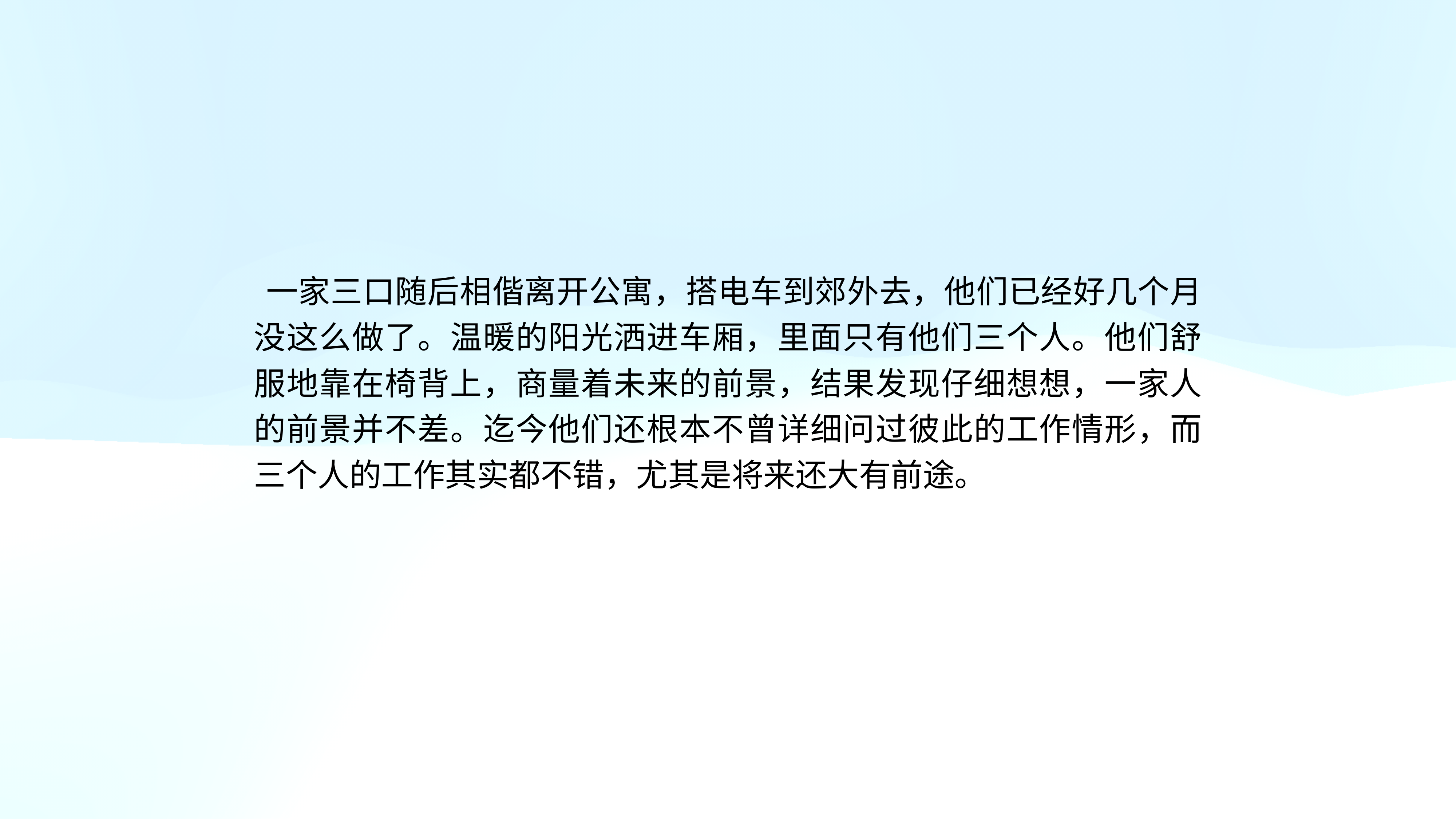

一家三口随后相偕离开公寓，搭电车到郊外去，他们已经好几个月没这么做了。温暖的阳光洒进车厢，里面只有他们三个人。他们舒服地靠在椅背上，商量着未来的前景，结果发现仔细想想，一家人的前景并不差。迄今他们还根本不曾详细问过彼此的工作情形，而三个人的工作其实都不错，尤其是将来还大有前途。